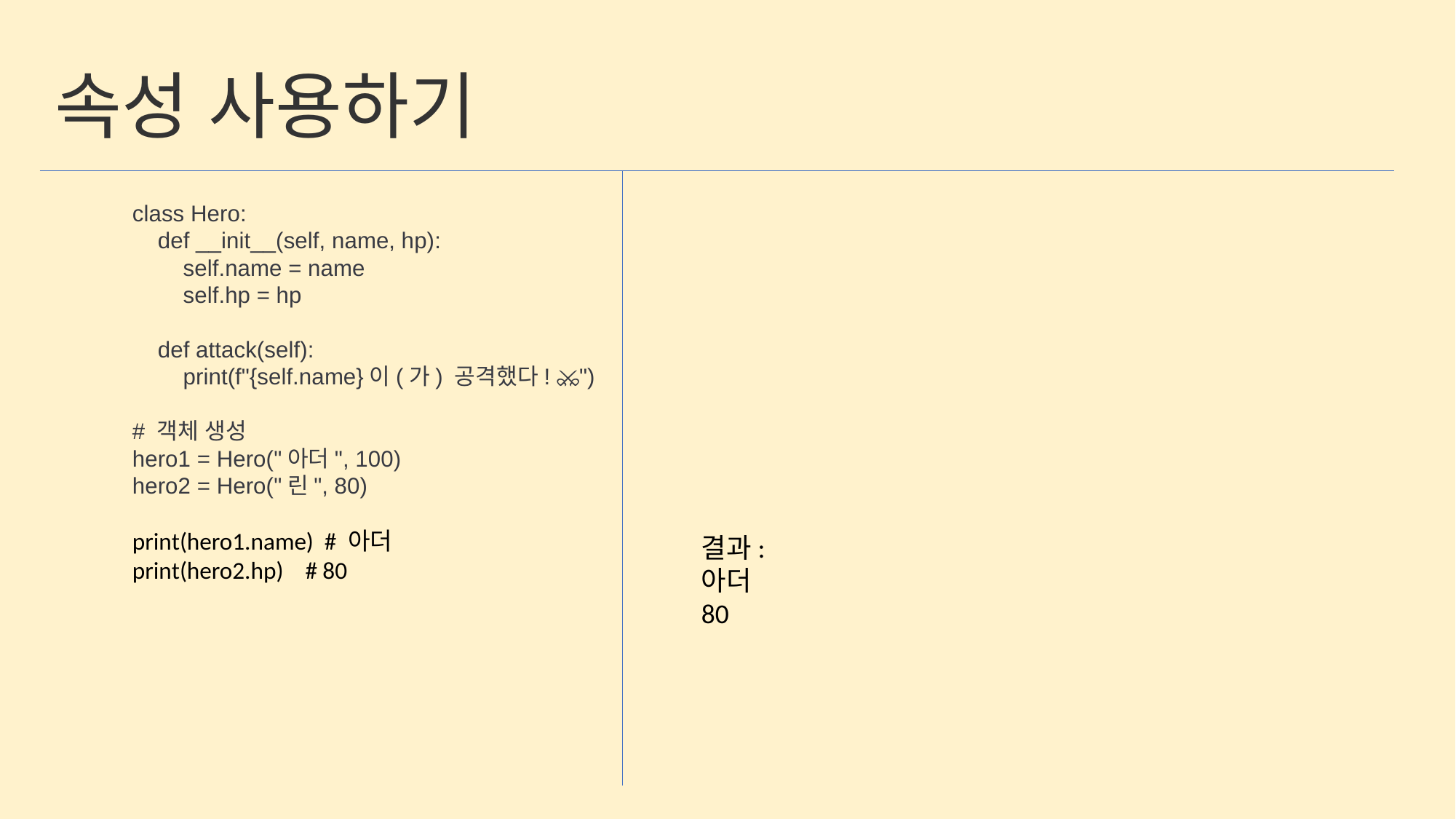

속성 사용하기
class Hero:
    def __init__(self, name, hp):
        self.name = name
        self.hp = hp

    def attack(self):
        print(f"{self.name}이(가) 공격했다! ⚔️")

# 객체 생성
hero1 = Hero("아더", 100)
hero2 = Hero("린", 80)

print(hero1.name)  # 아더
print(hero2.hp)    # 80
결과:
아더
80